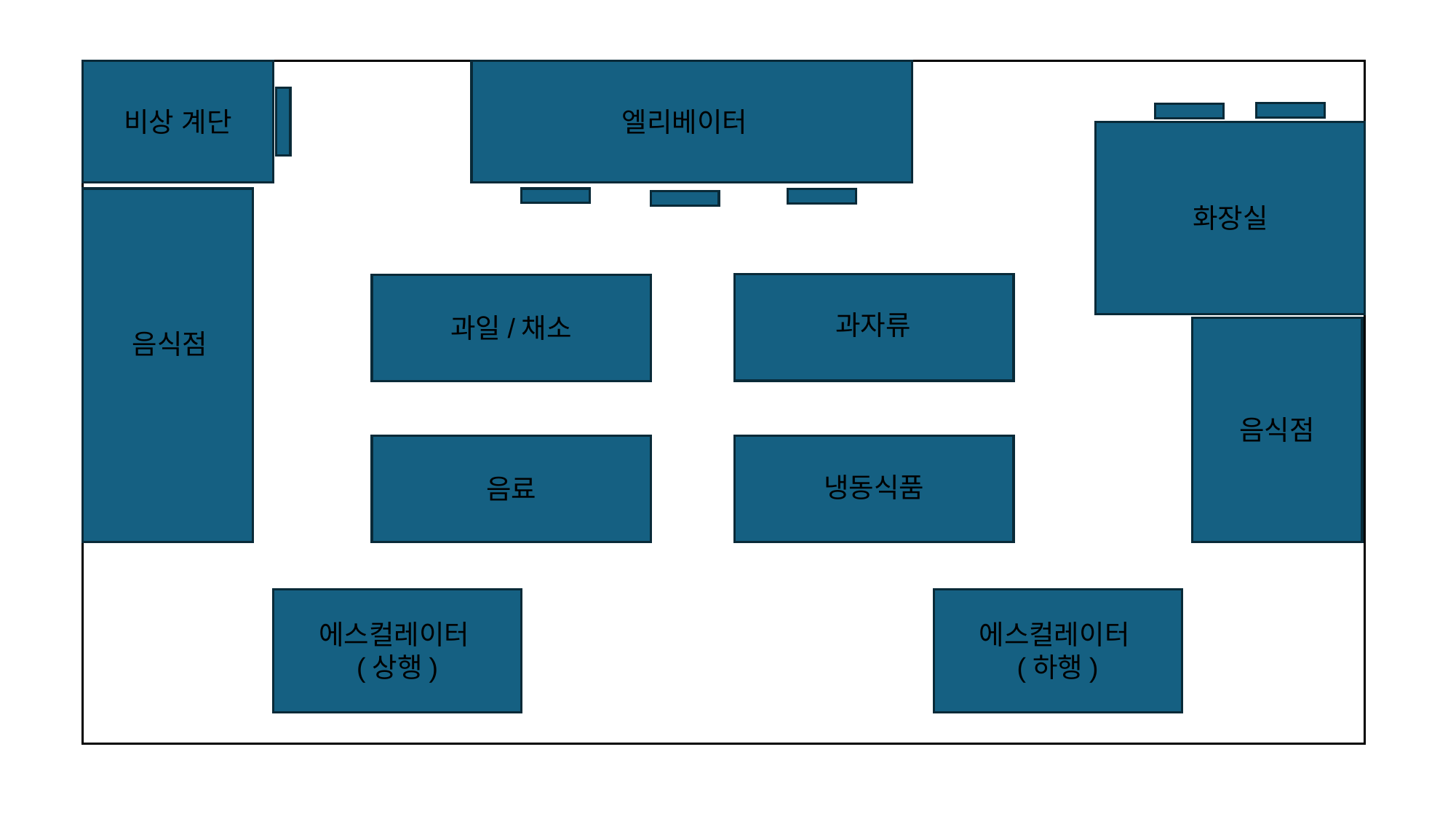

비상 계단
엘리베이터

화장실

과자류
과일/채소

음식점
음식점

냉동식품
음료

에스컬레이터(상행)
에스컬레이터(하행)